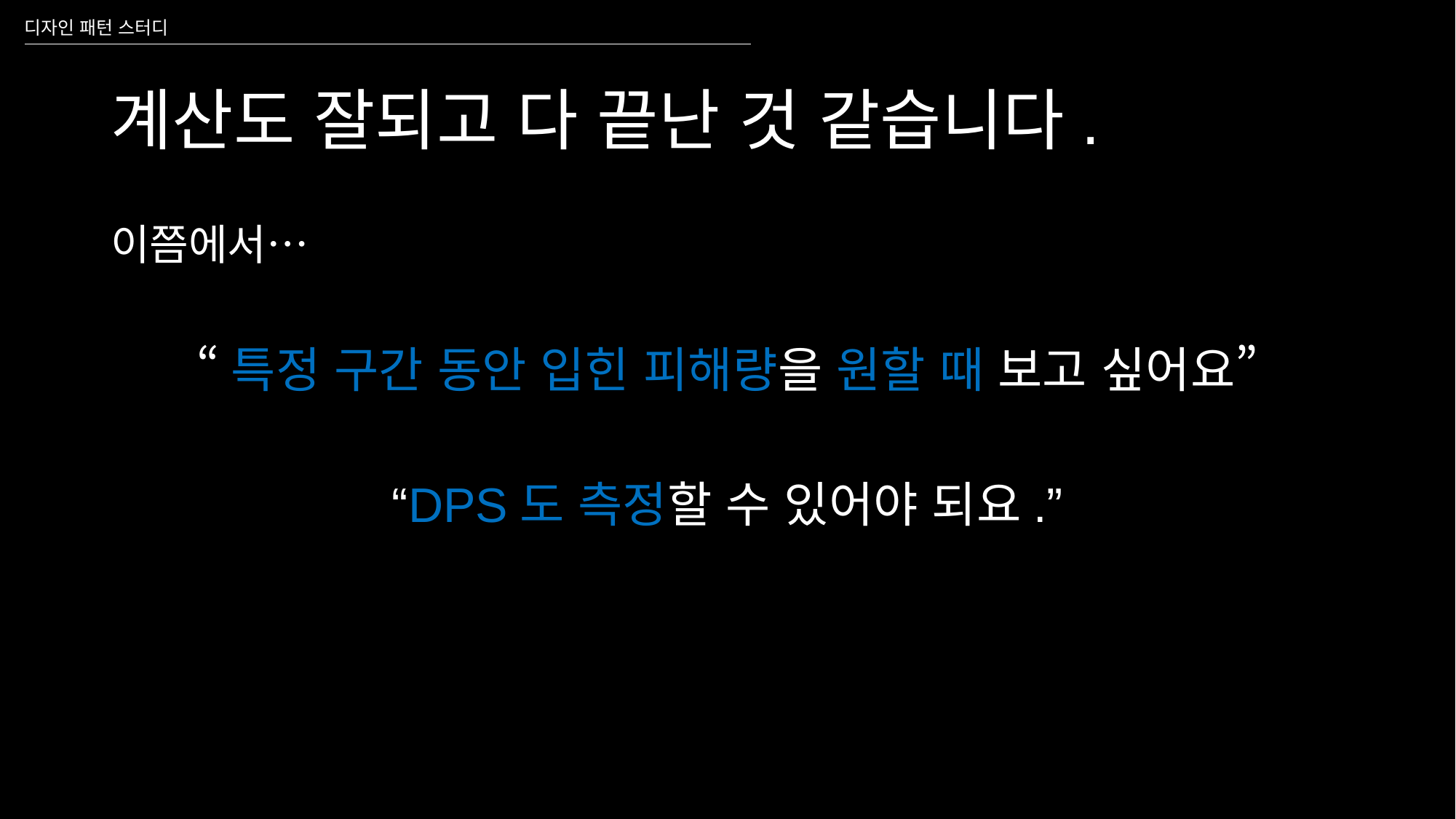

디자인 패턴 스터디
# 계산도 잘되고 다 끝난 것 같습니다.
이쯤에서…

“특정 구간 동안 입힌 피해량을 원할 때 보고 싶어요”

“DPS도 측정할 수 있어야 되요.”